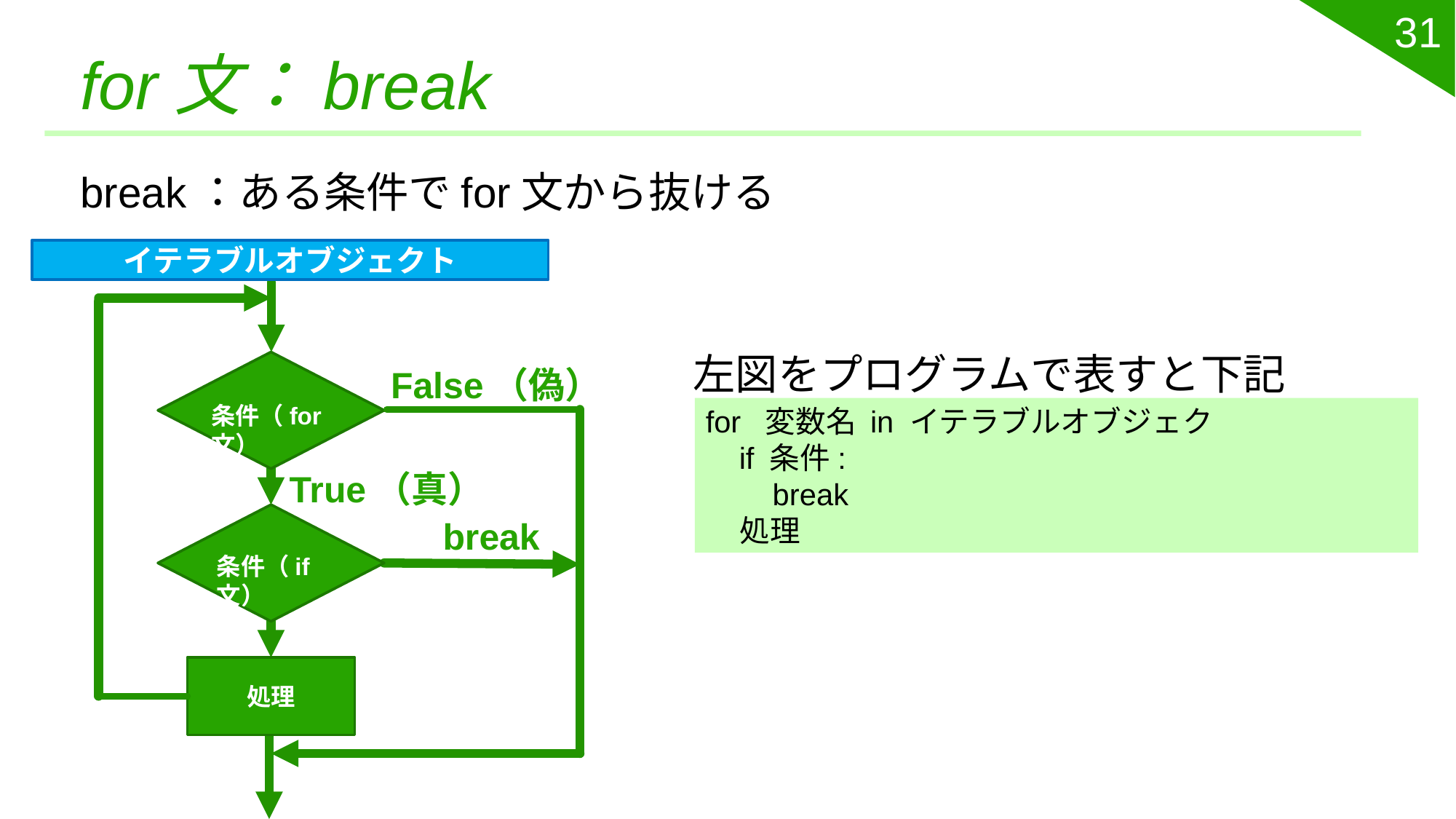

31
# for文：break
break：ある条件でfor文から抜ける
イテラブルオブジェクト
左図をプログラムで表すと下記

False（偽）
条件（for文）
for  変数名 in イテラブルオブジェク
    if 条件:
        break
    処理
True（真）

break
条件（if文）
処理